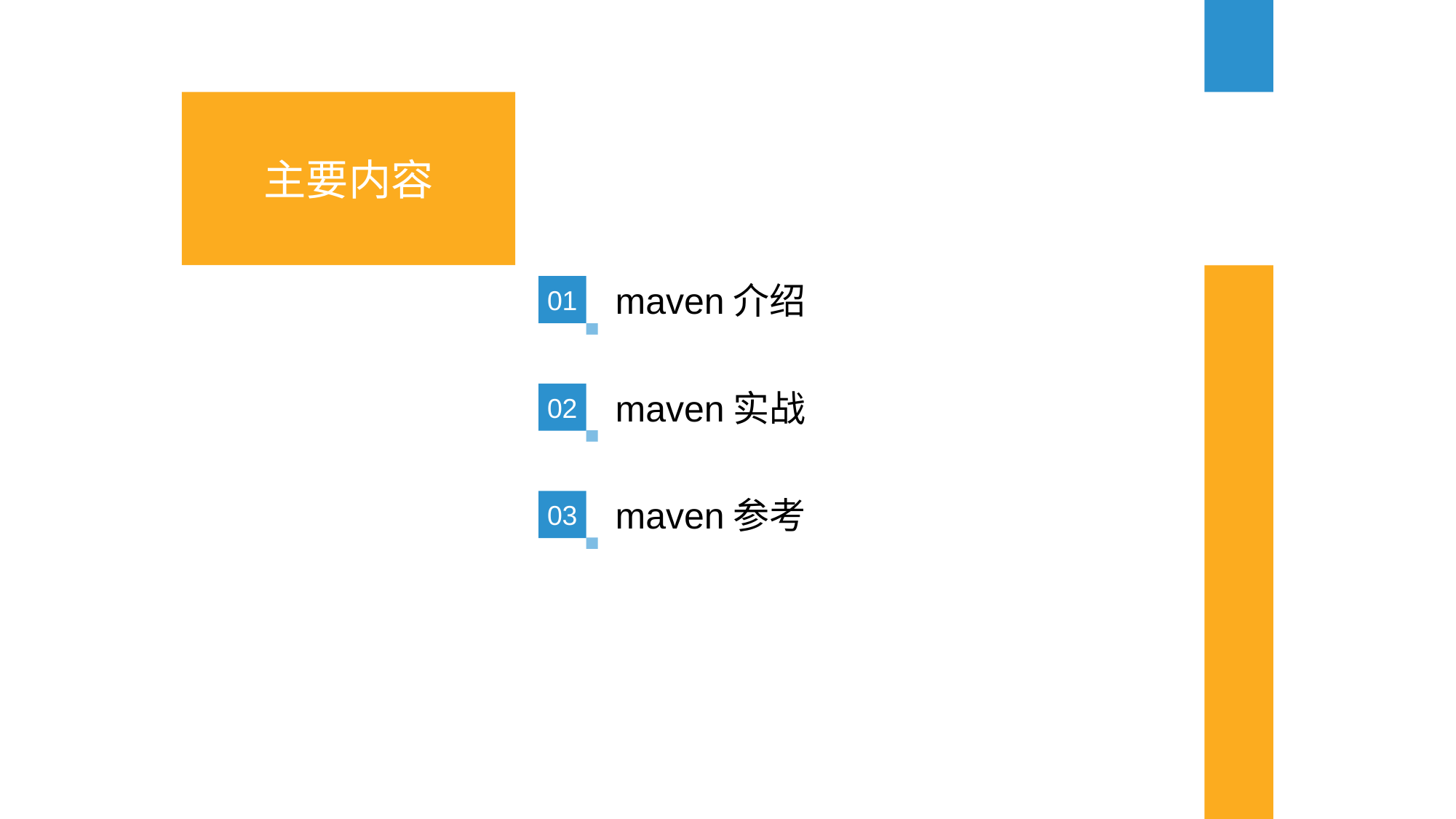

主要内容

maven介绍
01

maven实战
02

maven参考
03